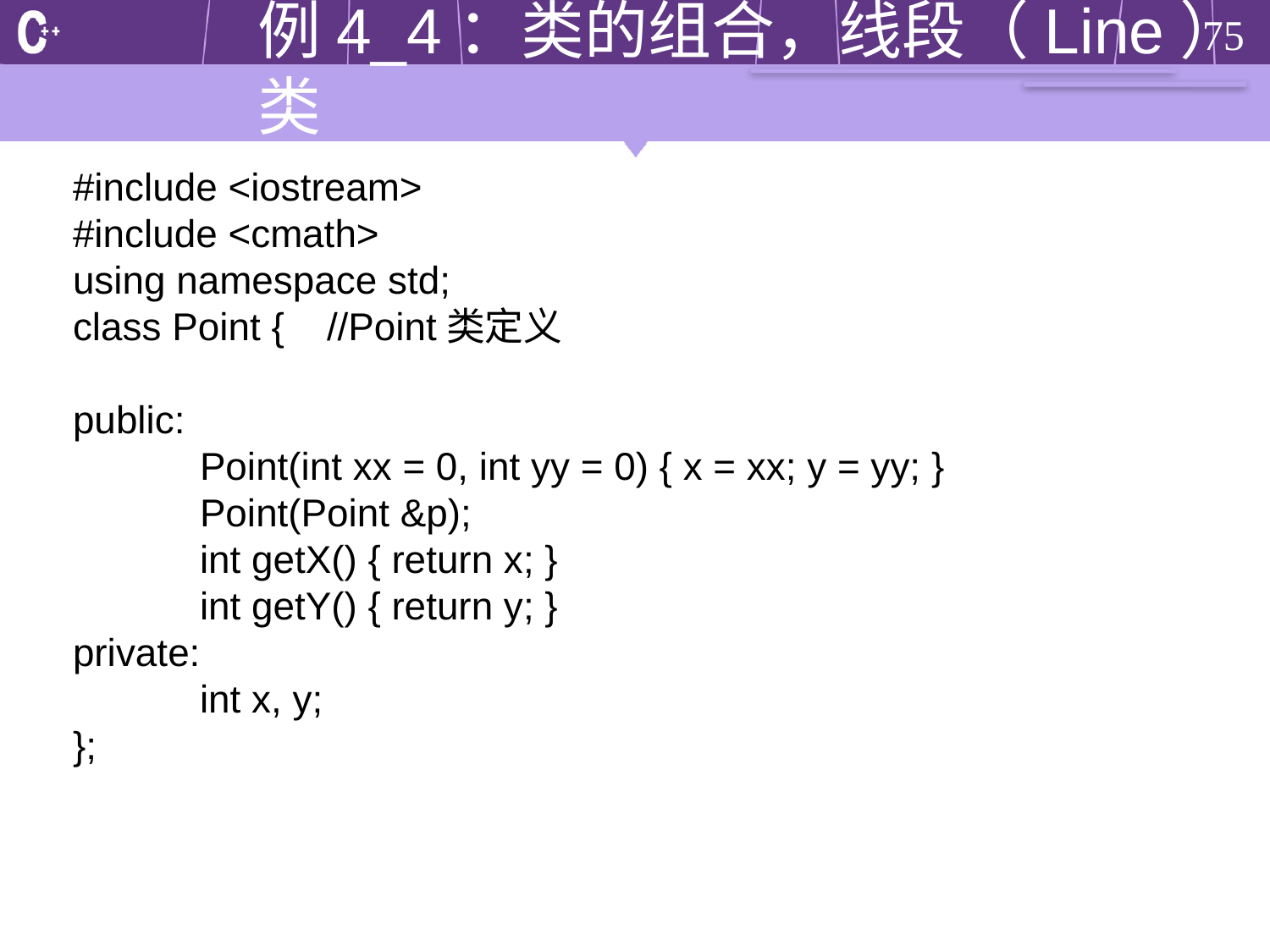

# 例4_4：类的组合，线段（Line）类
#include <iostream>
#include <cmath>
using namespace std;
class Point {	//Point类定义

public:
	Point(int xx = 0, int yy = 0) { x = xx; y = yy; }
	Point(Point &p);
	int getX() { return x; }
	int getY() { return y; }
private:
	int x, y;
};